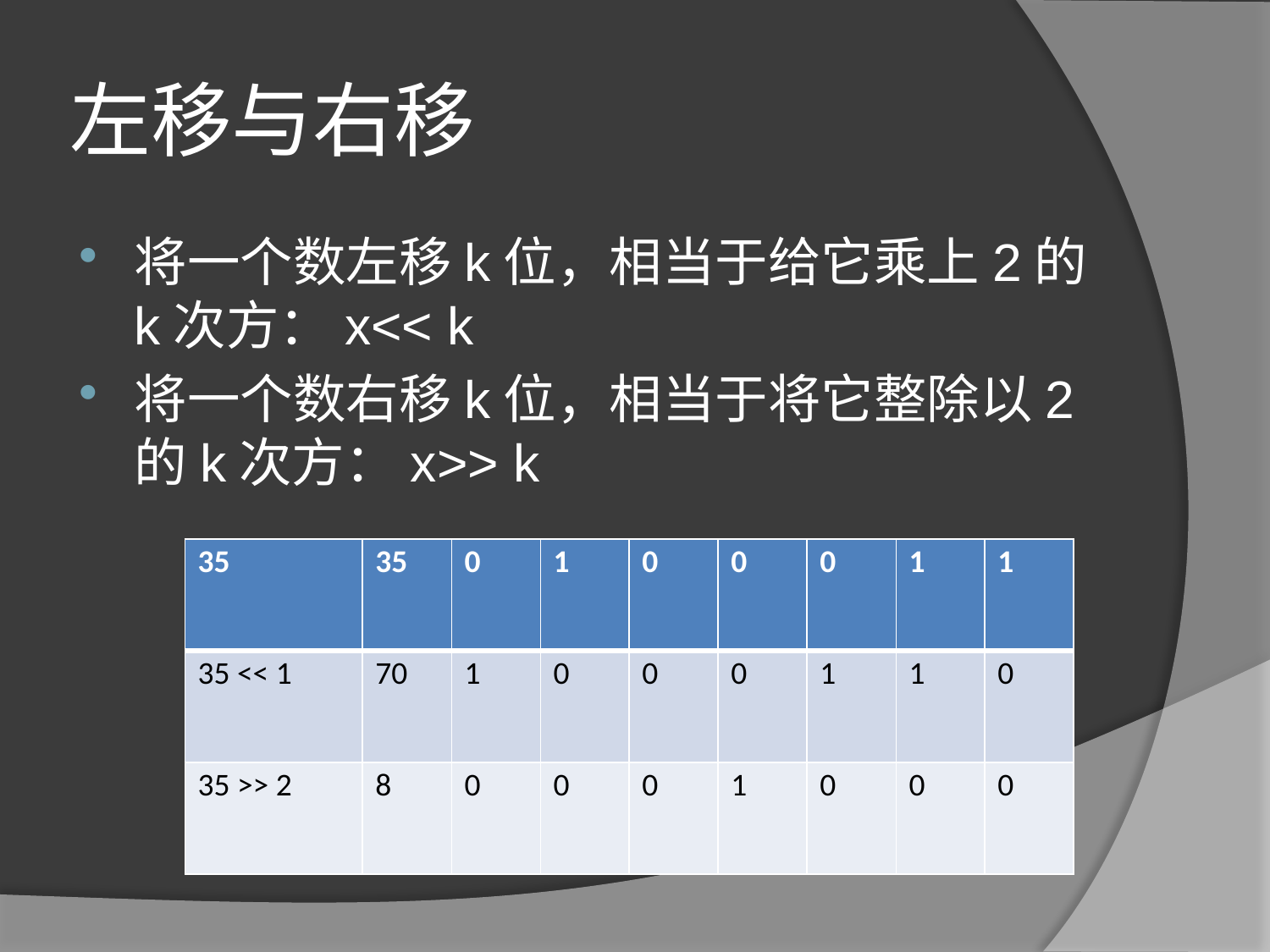

左移与右移
将一个数左移k位，相当于给它乘上2的k次方：x<< k
将一个数右移k位，相当于将它整除以2的k次方：x>> k
| 35 | 35 | 0 | 1 | 0 | 0 | 0 | 1 | 1 |
| --- | --- | --- | --- | --- | --- | --- | --- | --- |
| 35 << 1 | 70 | 1 | 0 | 0 | 0 | 1 | 1 | 0 |
| 35 >> 2 | 8 | 0 | 0 | 0 | 1 | 0 | 0 | 0 |